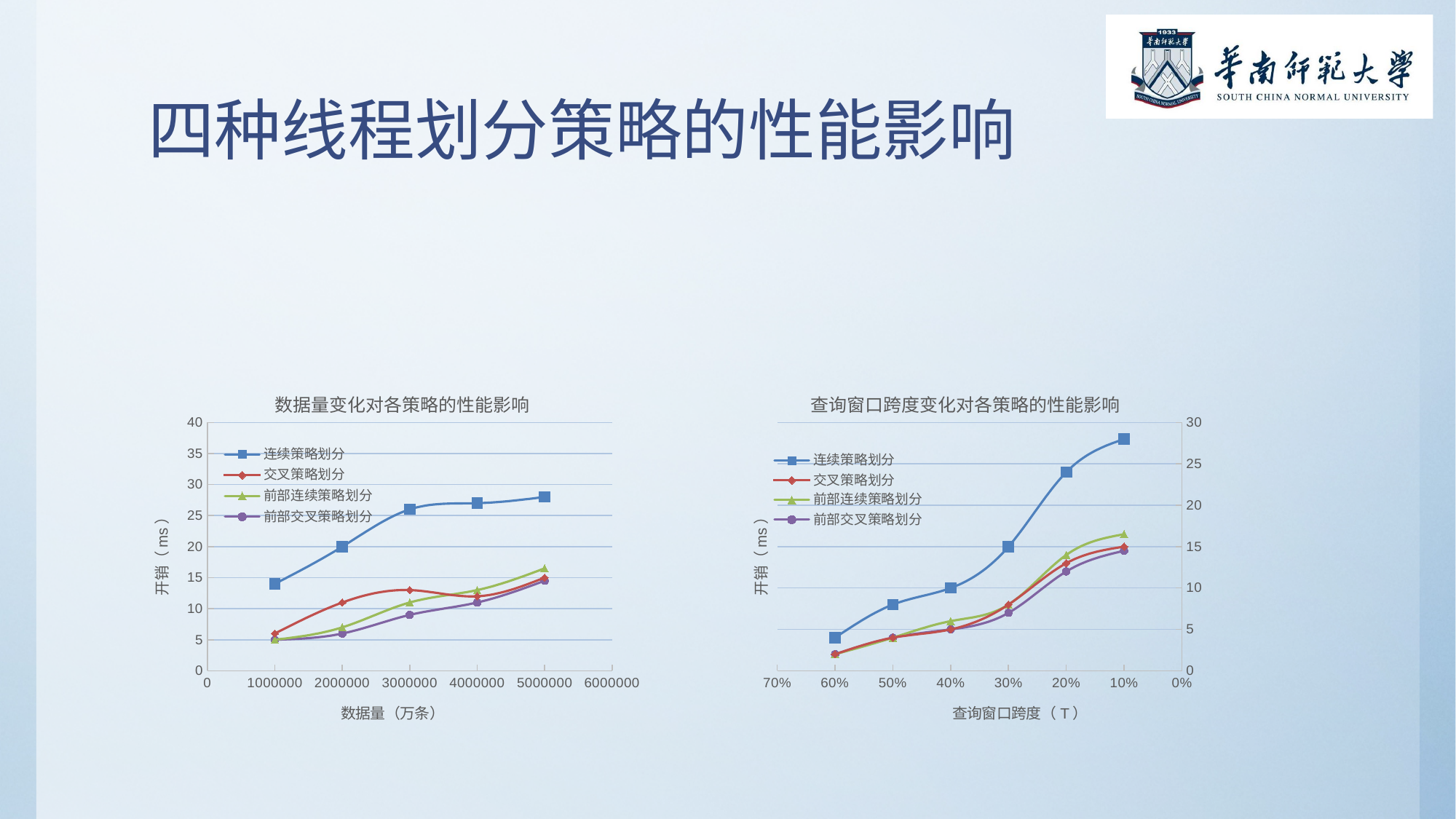

# 四种线程划分策略的性能影响

### Chart: 查询窗口跨度变化对各策略的性能影响

| Category | 连续策略划分 | 交叉策略划分 | 前部连续策略划分 | 前部交叉策略划分 |
|---|---|---|---|---|

### Chart: 数据量变化对各策略的性能影响

| Category | 连续策略划分 | 交叉策略划分 | 前部连续策略划分 | 前部交叉策略划分 |
|---|---|---|---|---|